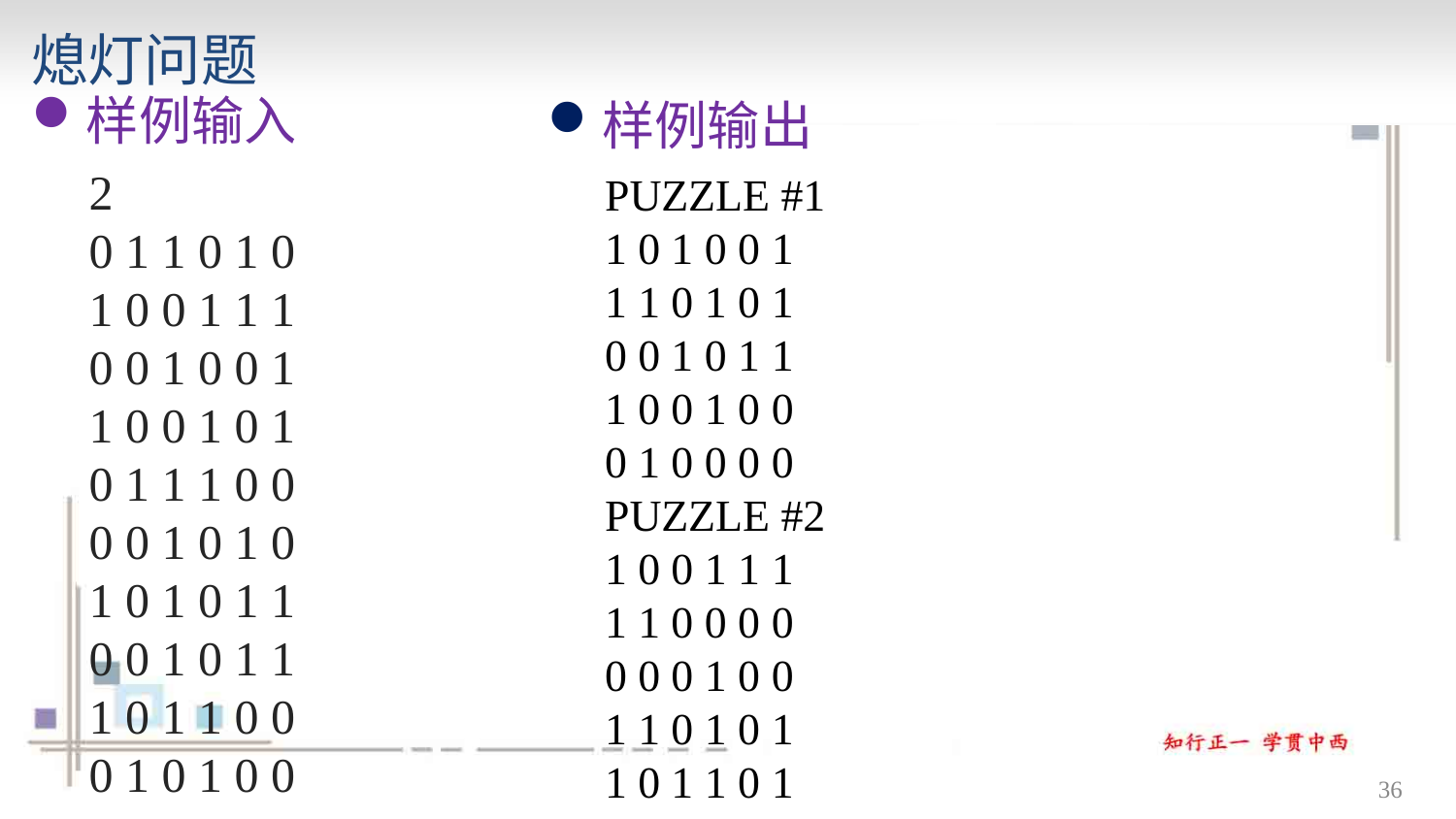

# 熄灯问题
样例输入
2
0 1 1 0 1 0
1 0 0 1 1 1
0 0 1 0 0 1
1 0 0 1 0 1
0 1 1 1 0 0
0 0 1 0 1 0
1 0 1 0 1 1
0 0 1 0 1 1
1 0 1 1 0 0
0 1 0 1 0 0
样例输出
PUZZLE #1
1 0 1 0 0 1
1 1 0 1 0 1
0 0 1 0 1 1
1 0 0 1 0 0
0 1 0 0 0 0
PUZZLE #2
1 0 0 1 1 1
1 1 0 0 0 0
0 0 0 1 0 0
1 1 0 1 0 1
1 0 1 1 0 1
36